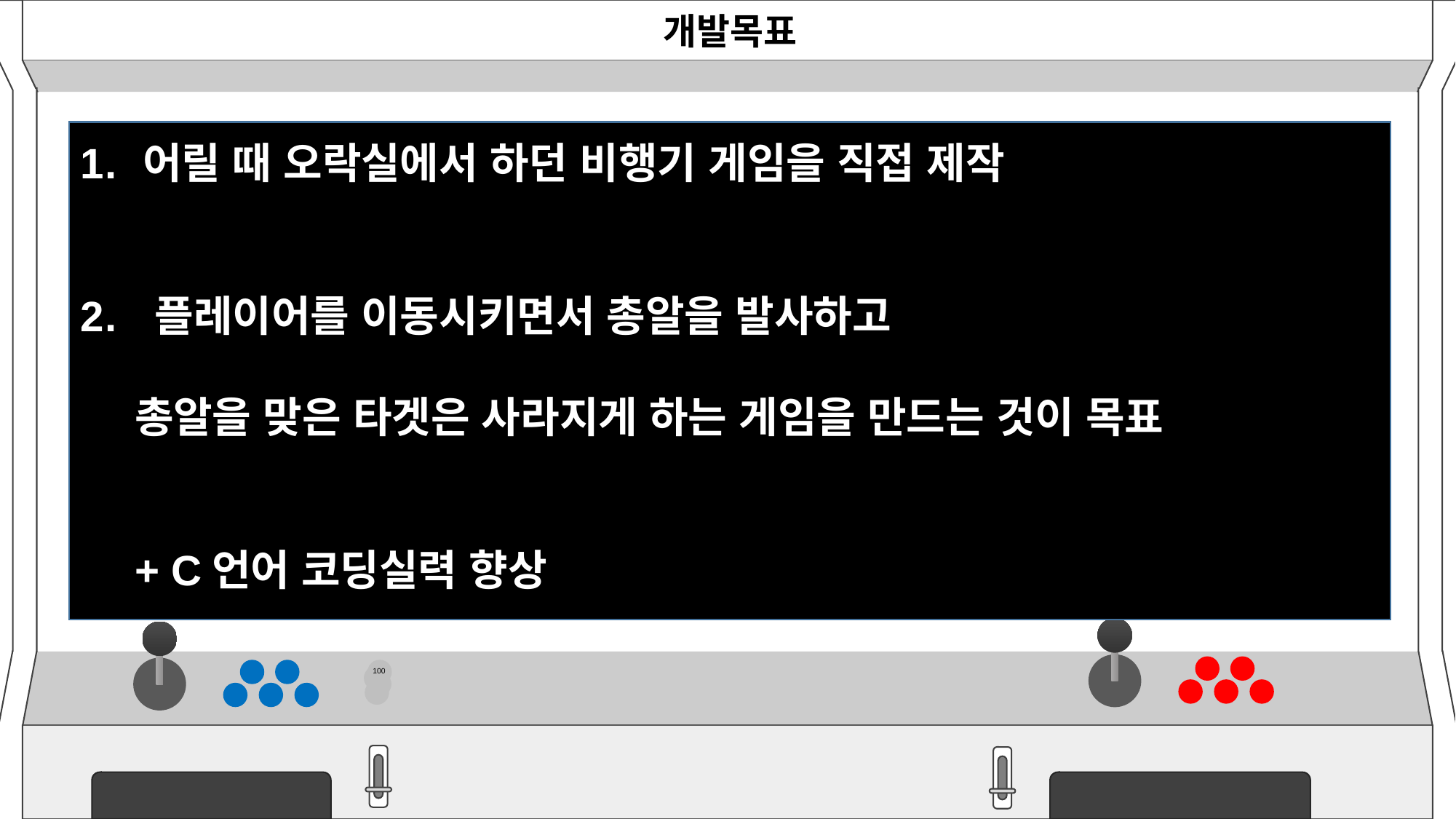

개발목표

100

 어릴 때 오락실에서 하던 비행기 게임을 직접 제작

  플레이어를 이동시키면서 총알을 발사하고

총알을 맞은 타겟은 사라지게 하는 게임을 만드는 것이 목표

+ C언어 코딩실력 향상